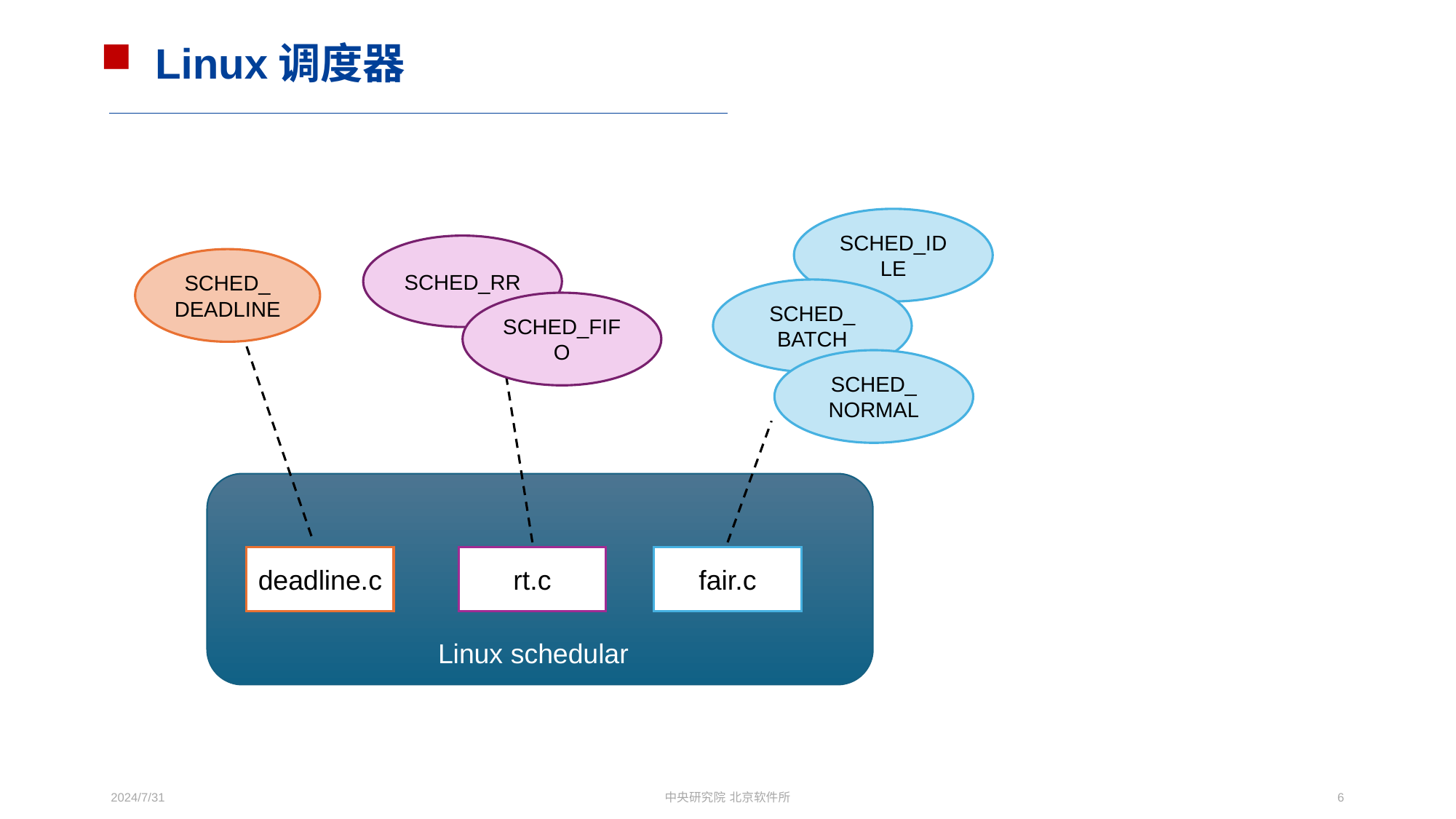

Linux调度器
SCHED_IDLE
SCHED_RR
SCHED_
DEADLINE
SCHED_
BATCH
SCHED_FIFO
SCHED_
NORMAL
v
deadline.c
rt.c
fair.c
Linux schedular
2024/7/31
中央研究院 北京软件所
6